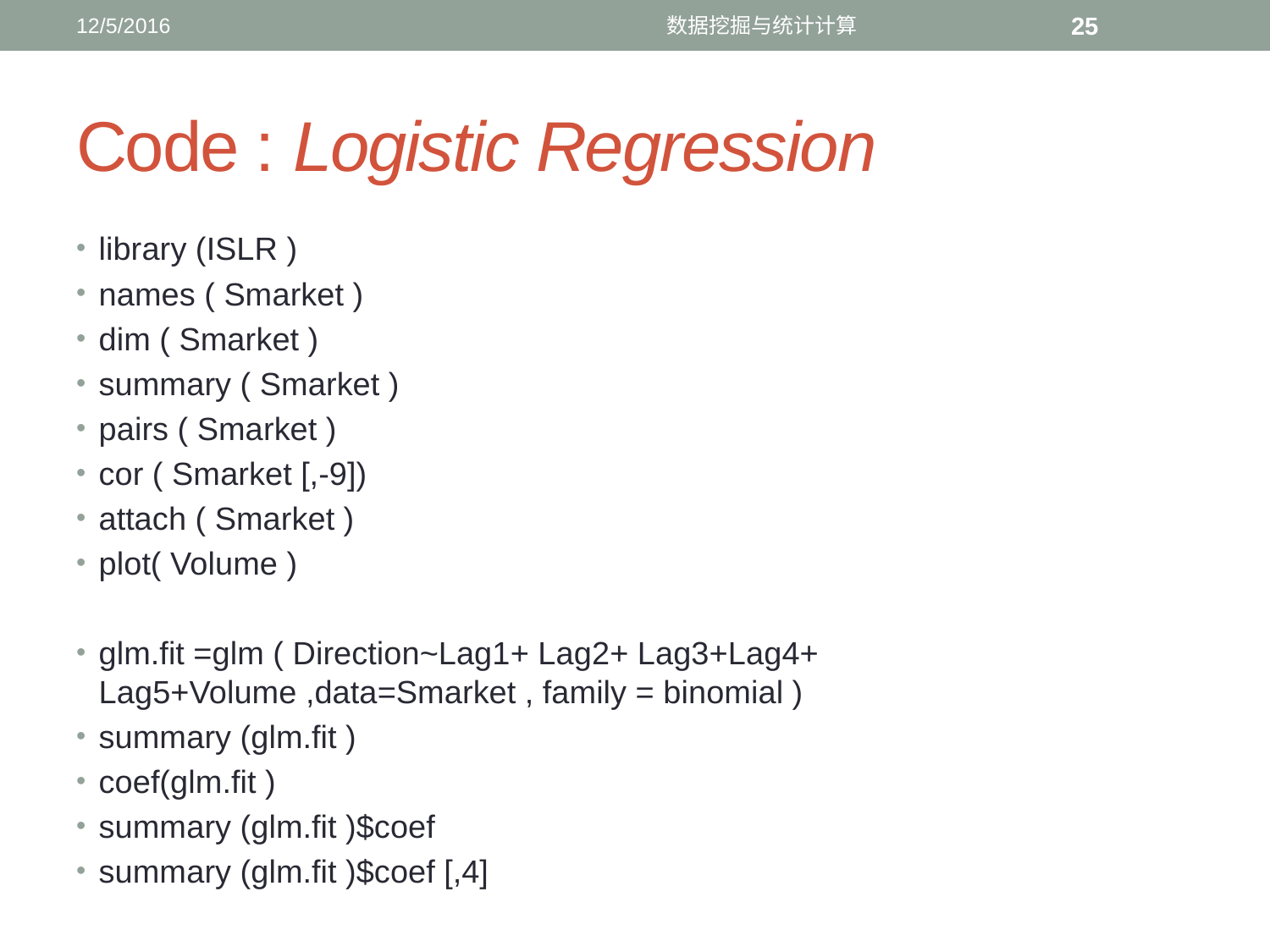

12/5/2016
数据挖掘与统计计算
25
# Code : Logistic Regression
library (ISLR )
names ( Smarket )
dim ( Smarket )
summary ( Smarket )
pairs ( Smarket )
cor ( Smarket [,-9])
attach ( Smarket )
plot( Volume )

glm.fit =glm ( Direction~Lag1+ Lag2+ Lag3+Lag4+ Lag5+Volume ,data=Smarket , family = binomial )
summary (glm.fit )
coef(glm.fit )
summary (glm.fit )$coef
summary (glm.fit )$coef [,4]